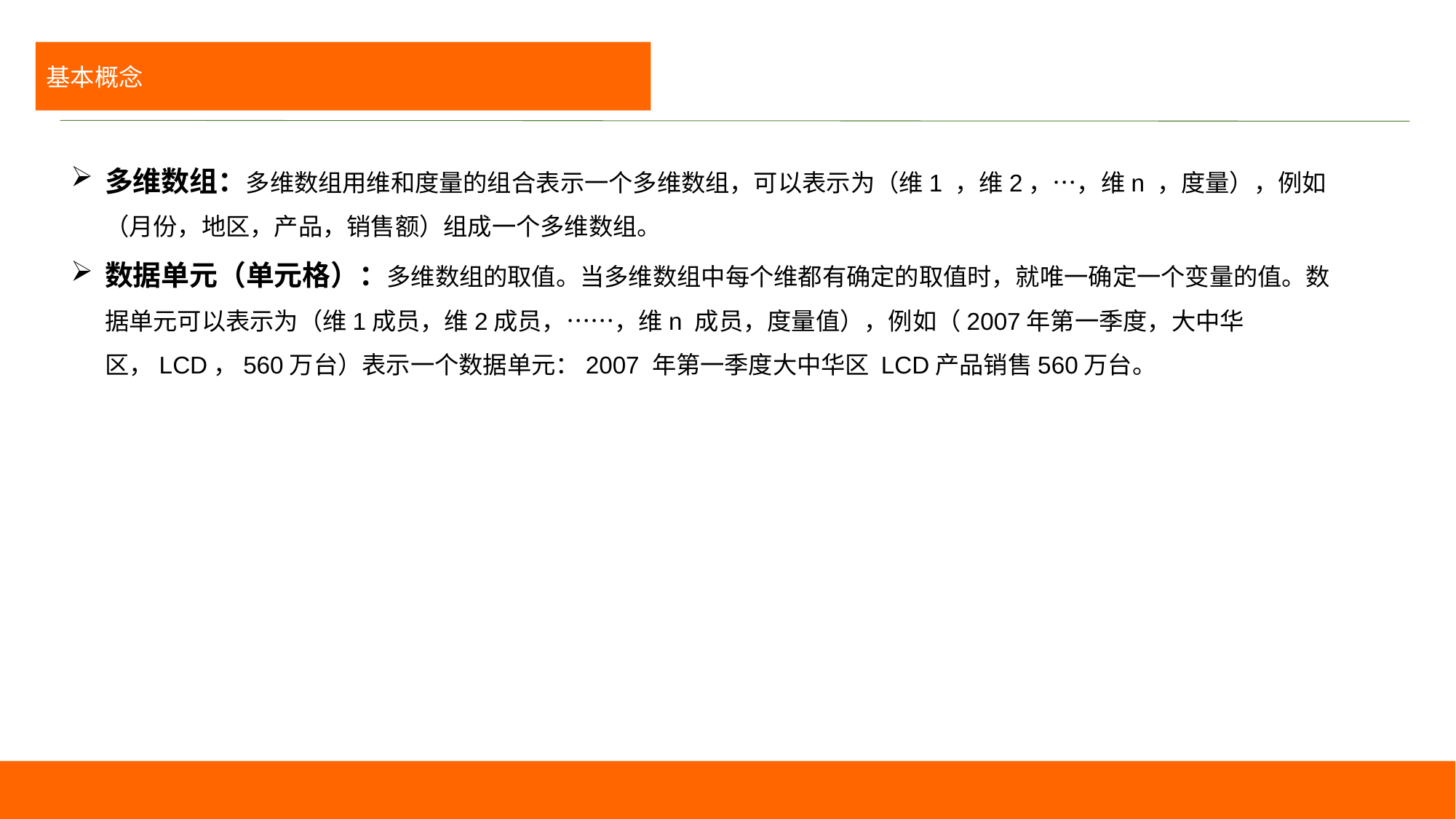

基本概念
多维数组：多维数组用维和度量的组合表示一个多维数组，可以表示为（维1 ，维2，…，维n ，度量），例如（月份，地区，产品，销售额）组成一个多维数组。
数据单元（单元格）：多维数组的取值。当多维数组中每个维都有确定的取值时，就唯一确定一个变量的值。数据单元可以表示为（维1成员，维2成员，……，维n 成员，度量值），例如（2007年第一季度，大中华区，LCD，560万台）表示一个数据单元：2007 年第一季度大中华区 LCD产品销售560万台。

61